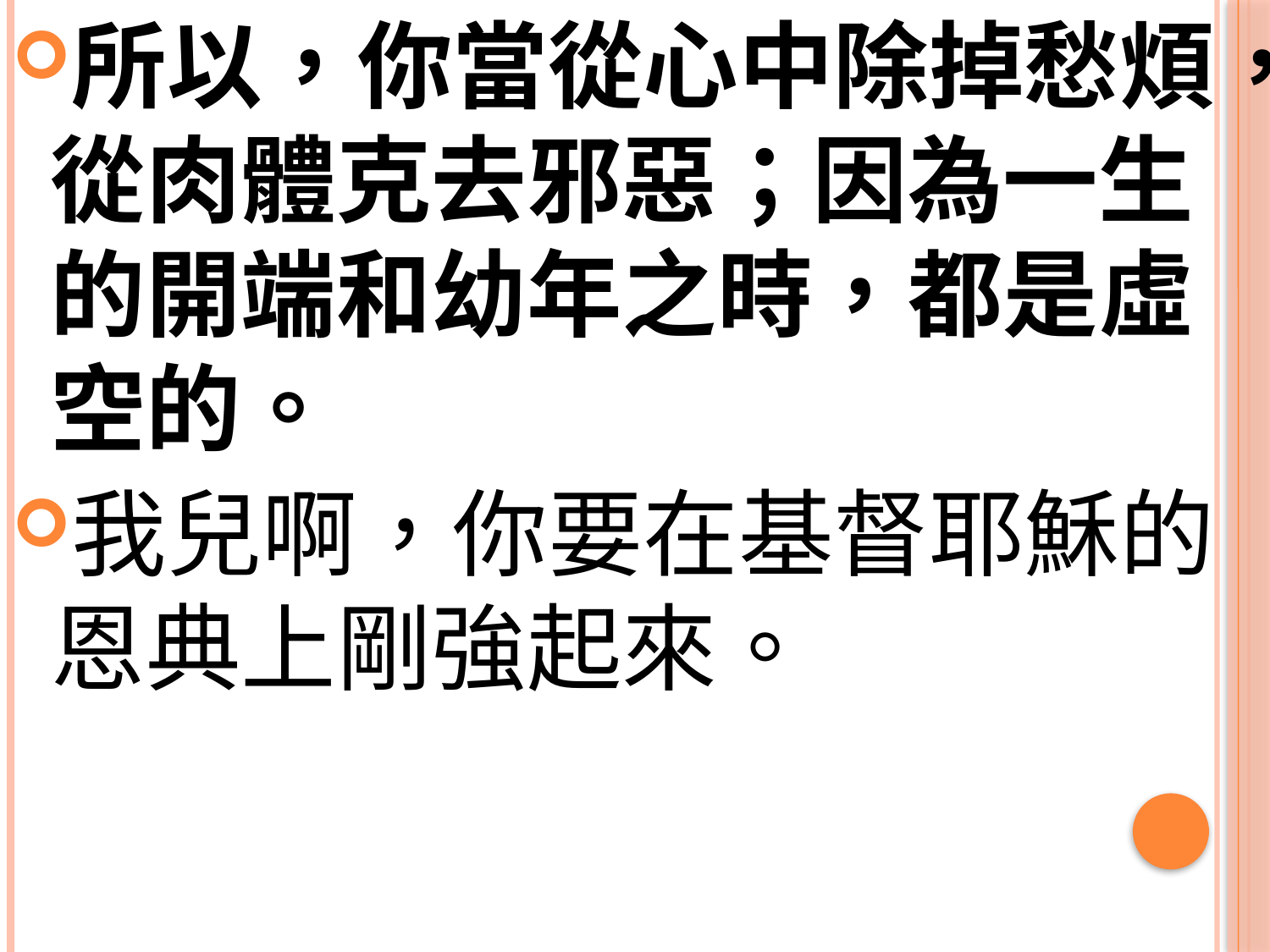

所以，你當從心中除掉愁煩，從肉體克去邪惡；因為一生的開端和幼年之時，都是虛空的。
我兒啊，你要在基督耶穌的恩典上剛強起來。